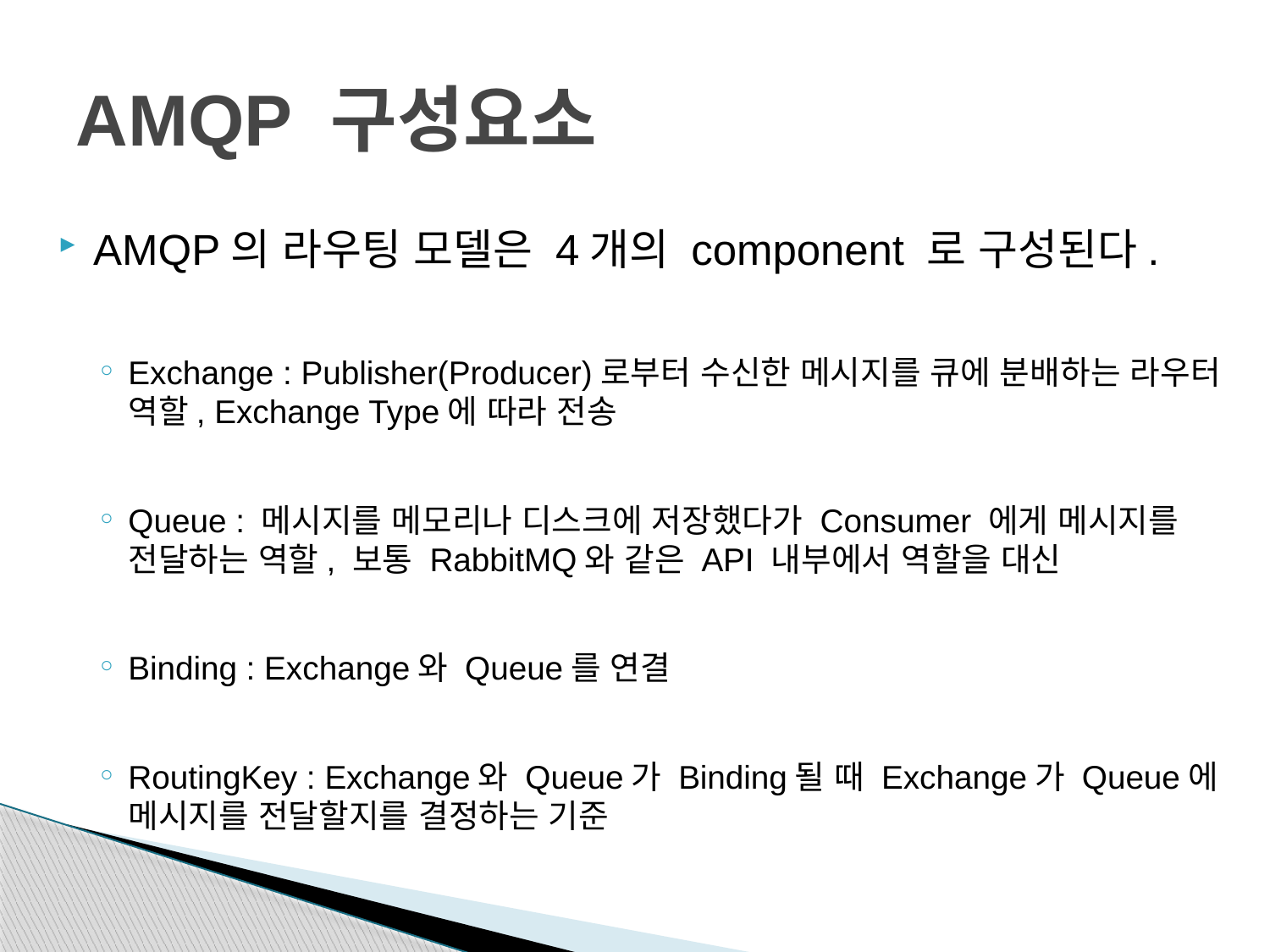

# AMQP 구성요소
AMQP의 라우팅 모델은 4개의 component 로 구성된다.

Exchange : Publisher(Producer)로부터 수신한 메시지를 큐에 분배하는 라우터 역할, Exchange Type에 따라 전송

Queue : 메시지를 메모리나 디스크에 저장했다가 Consumer 에게 메시지를 전달하는 역할, 보통 RabbitMQ와 같은 API 내부에서 역할을 대신

Binding : Exchange와 Queue를 연결

RoutingKey : Exchange와 Queue가 Binding될 때 Exchange가 Queue에 메시지를 전달할지를 결정하는 기준